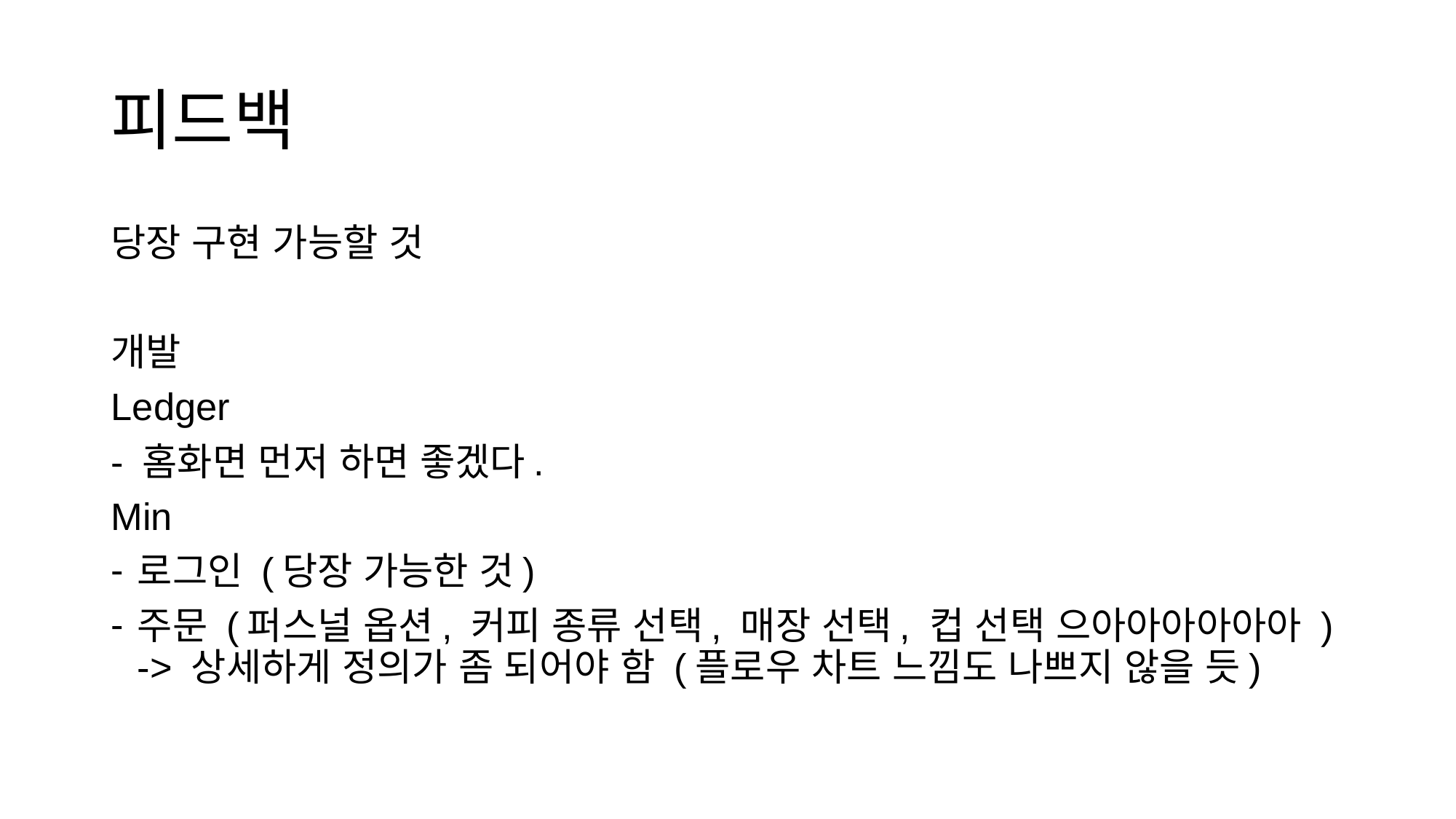

# 피드백
당장 구현 가능할 것

개발
Ledger
- 홈화면 먼저 하면 좋겠다.
Min
로그인 (당장 가능한 것)
주문 (퍼스널 옵션, 커피 종류 선택, 매장 선택, 컵 선택 으아아아아아아 ) -> 상세하게 정의가 좀 되어야 함 (플로우 차트 느낌도 나쁘지 않을 듯)